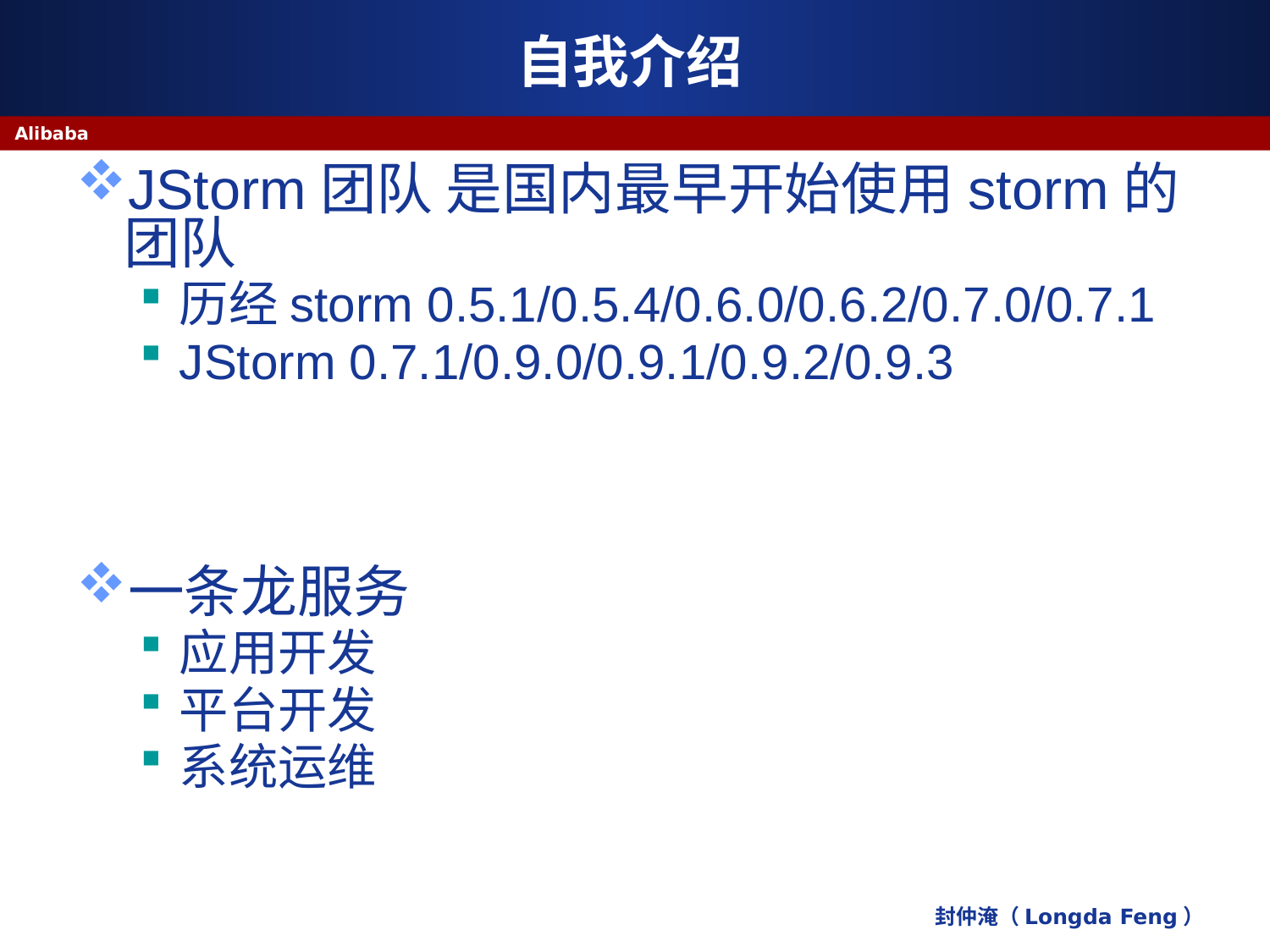

# 自我介绍
Alibaba
JStorm团队 是国内最早开始使用storm的团队
历经storm 0.5.1/0.5.4/0.6.0/0.6.2/0.7.0/0.7.1
JStorm 0.7.1/0.9.0/0.9.1/0.9.2/0.9.3

一条龙服务
应用开发
平台开发
系统运维

封仲淹（Longda Feng）